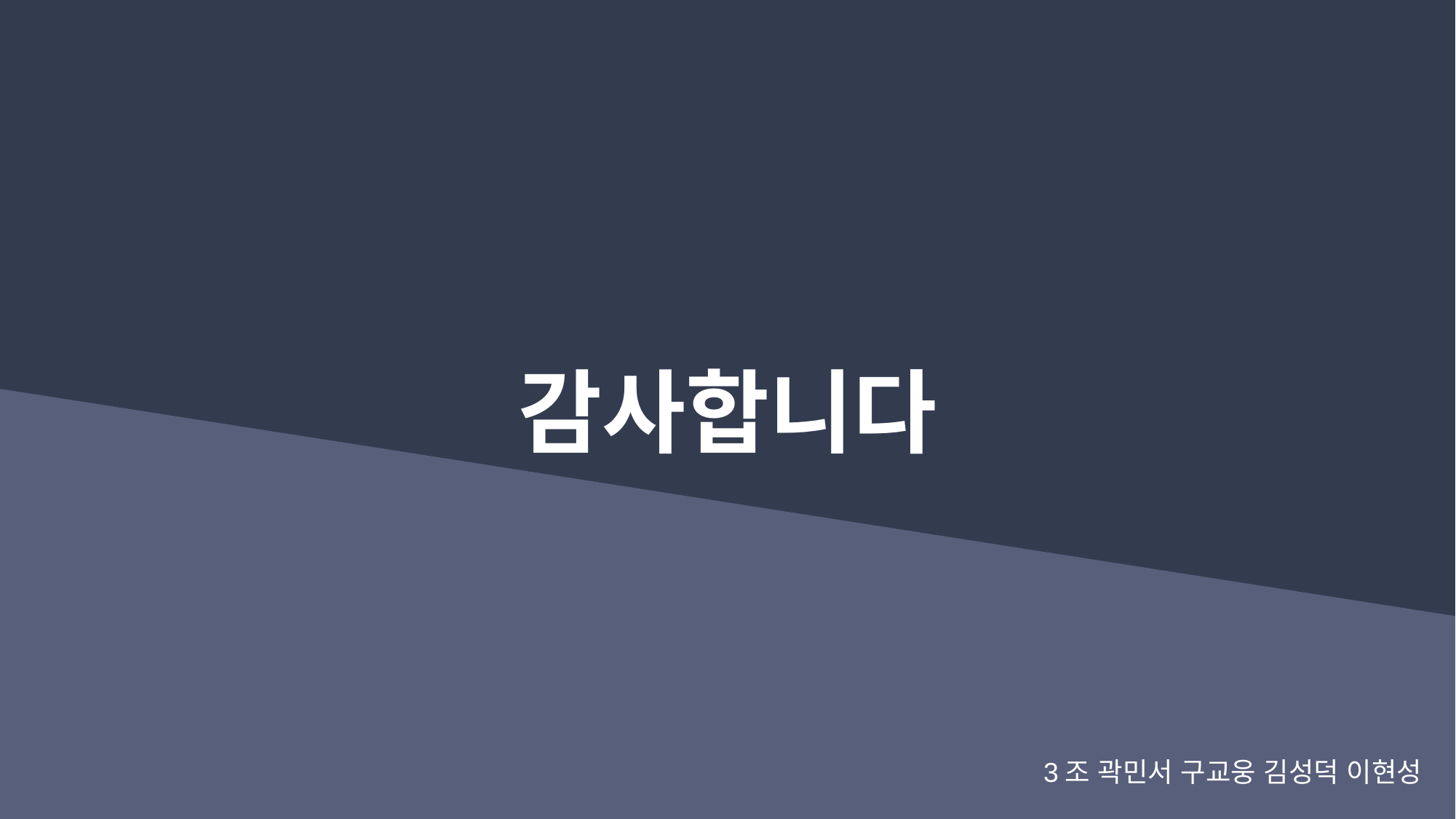

# 감사합니다

3조 곽민서 구교웅 김성덕 이현성